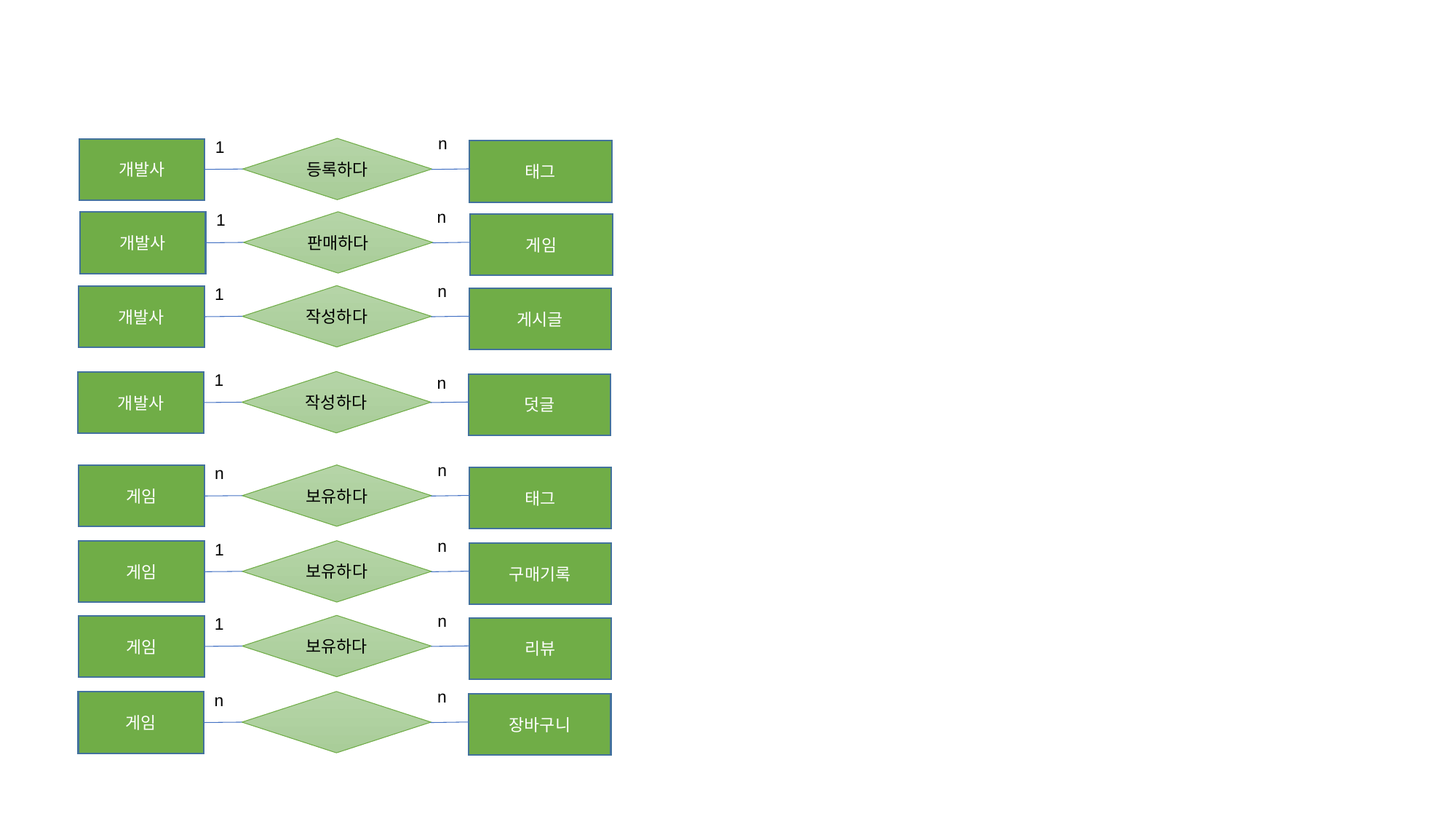

n
1
등록하다
개발사
태그
n
1
판매하다
개발사
게임
n
1
작성하다
개발사
게시글
1
n
작성하다
개발사
덧글
n
n
보유하다
게임
태그
n
1
보유하다
게임
구매기록
n
1
보유하다
게임
리뷰
n
n

게임
장바구니